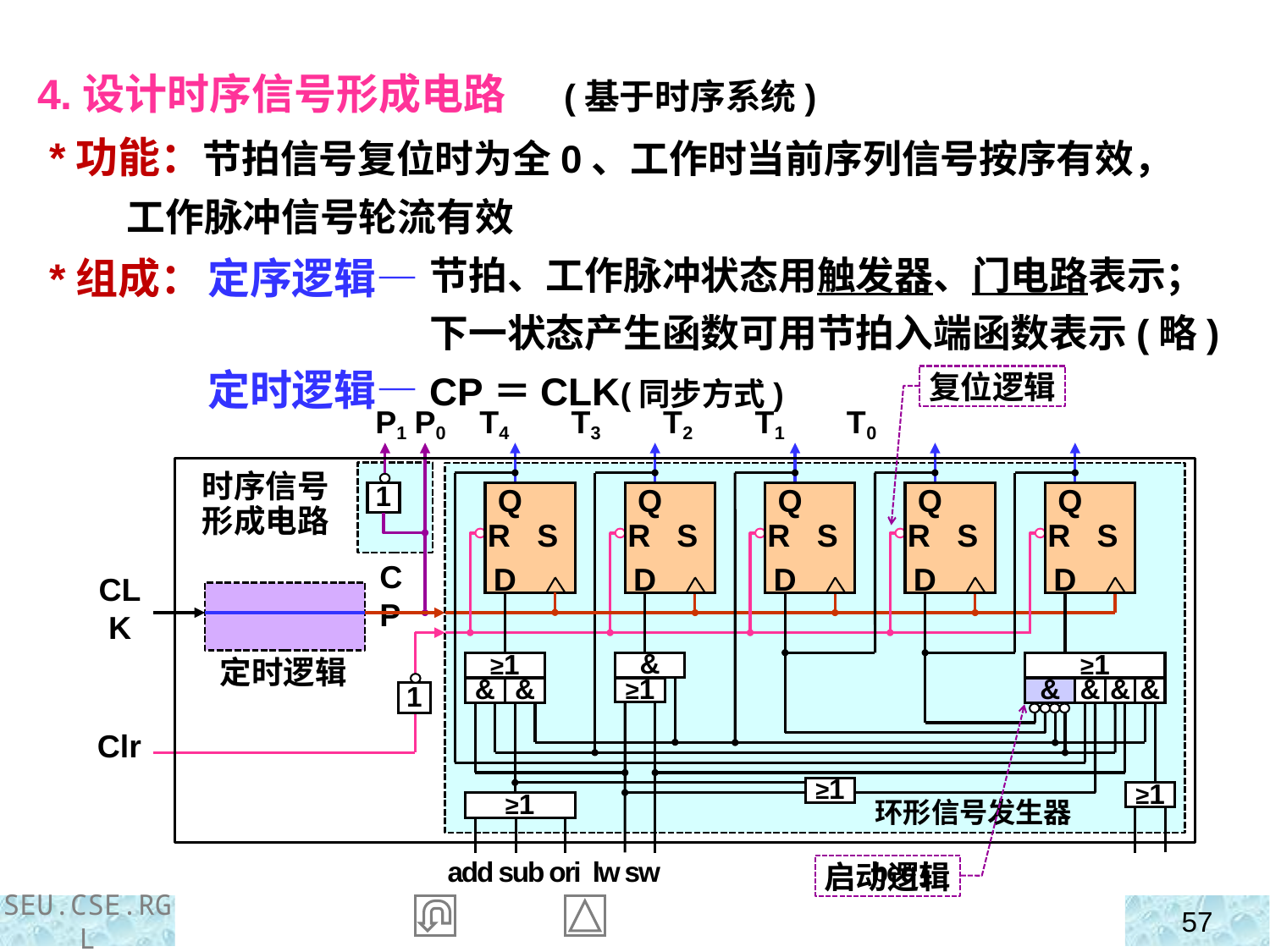

4.设计时序信号形成电路     (基于时序系统)
 *功能：节拍信号复位时为全0、工作时当前序列信号按序有效，
         工作脉冲信号轮流有效
 *组成：
定序逻辑—

定时逻辑—
节拍、工作脉冲状态用触发器、门电路表示；
下一状态产生函数可用节拍入端函数表示(略)
CP＝CLK(同步方式)
复位逻辑
 P1 P0    T4       T3       T2       T1       T0

时序信号形成电路
CP

CLK
定时逻辑
Clr
add sub ori  lw sw                                   beq j

1
  Q
R   S
 D
  Q
R   S
 D
  Q
R   S
 D
  Q
R   S
 D
  Q
R   S
 D

≥1
&
≥1

&
&
&
&
&
&
≥1
1

≥1
≥1
≥1
环形信号发生器
启动逻辑

SEU.CSE.RGL
57